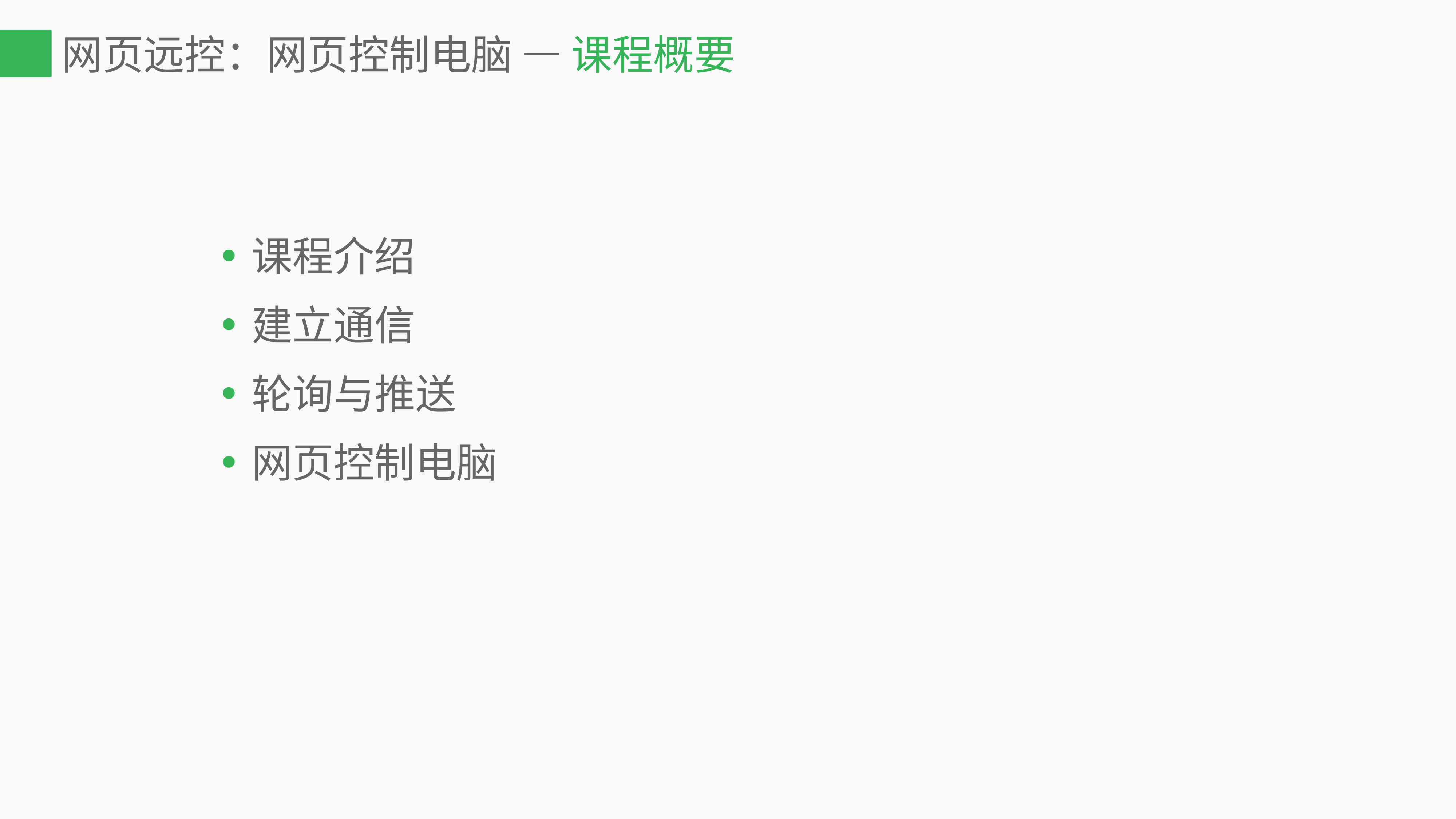

# 网页远控：网页控制电脑 — 课程概要
课程介绍
建立通信
轮询与推送
网页控制电脑